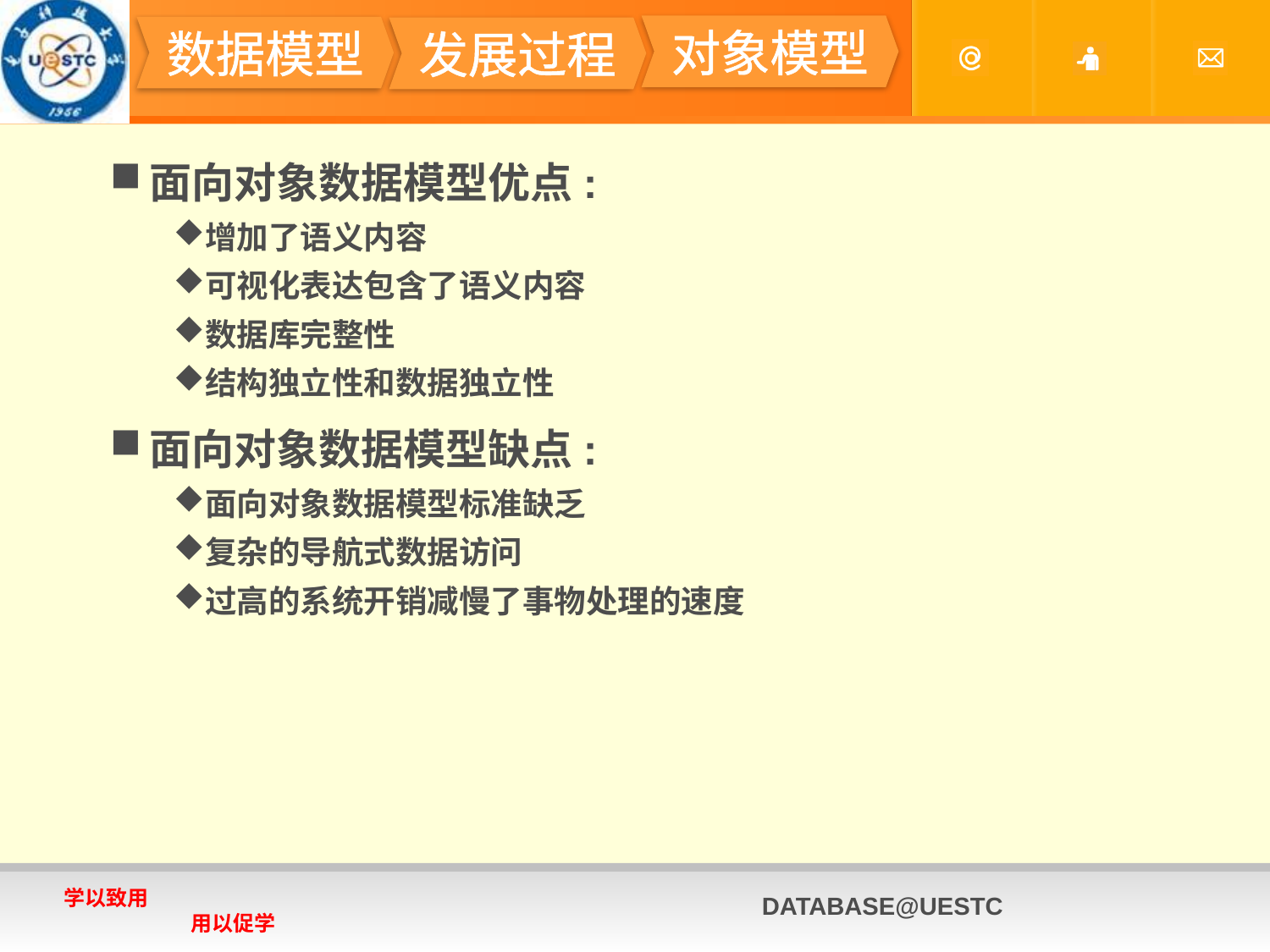

#
对象模型
数据模型
发展过程
面向对象数据模型优点:
增加了语义内容
可视化表达包含了语义内容
数据库完整性
结构独立性和数据独立性
面向对象数据模型缺点:
面向对象数据模型标准缺乏
复杂的导航式数据访问
过高的系统开销减慢了事物处理的速度